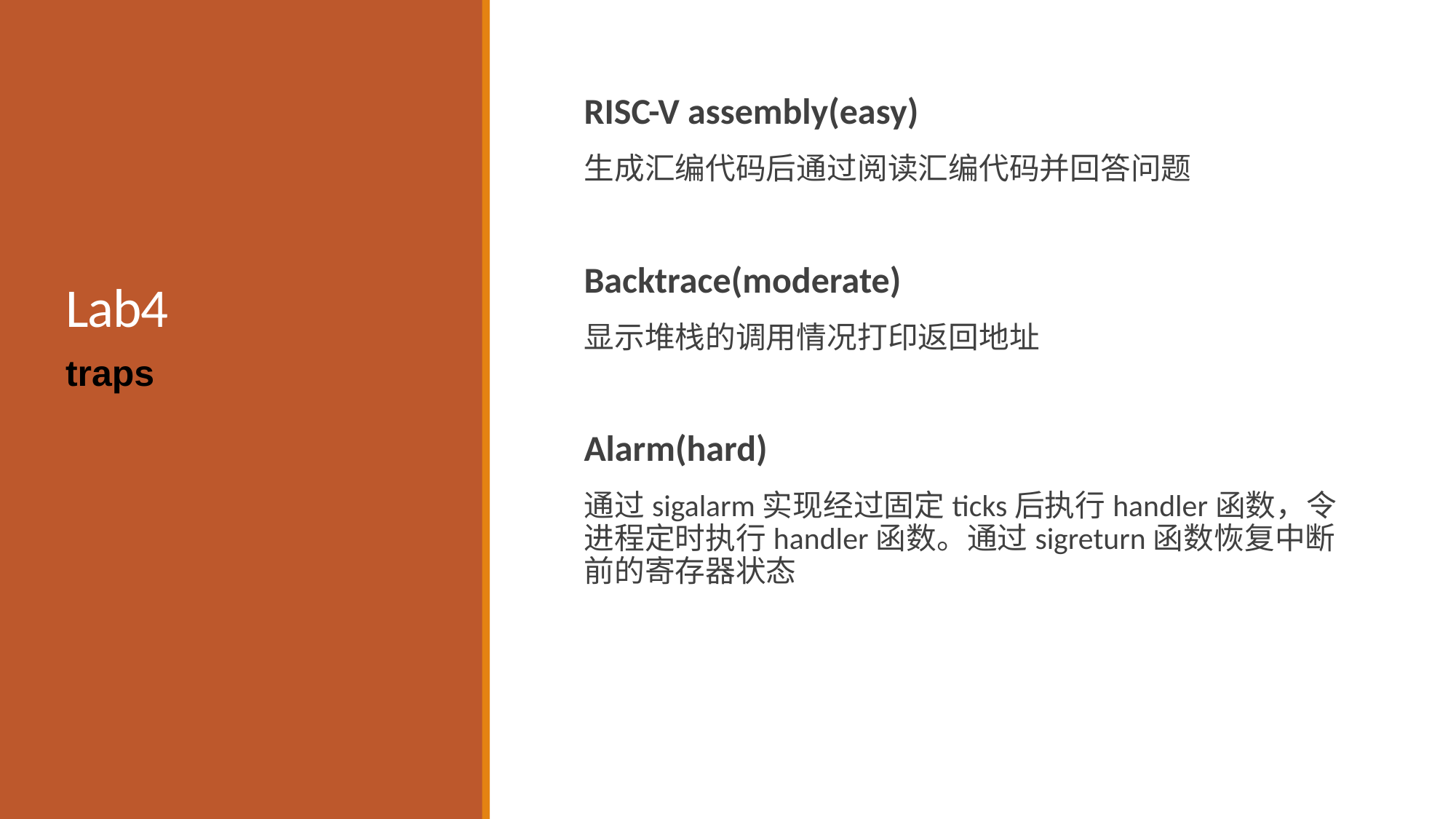

# Lab4
RISC-V assembly(easy)
生成汇编代码后通过阅读汇编代码并回答问题

Backtrace(moderate)
显示堆栈的调用情况打印返回地址

Alarm(hard)
通过sigalarm实现经过固定ticks后执行handler函数，令进程定时执行handler函数。通过sigreturn函数恢复中断前的寄存器状态
traps